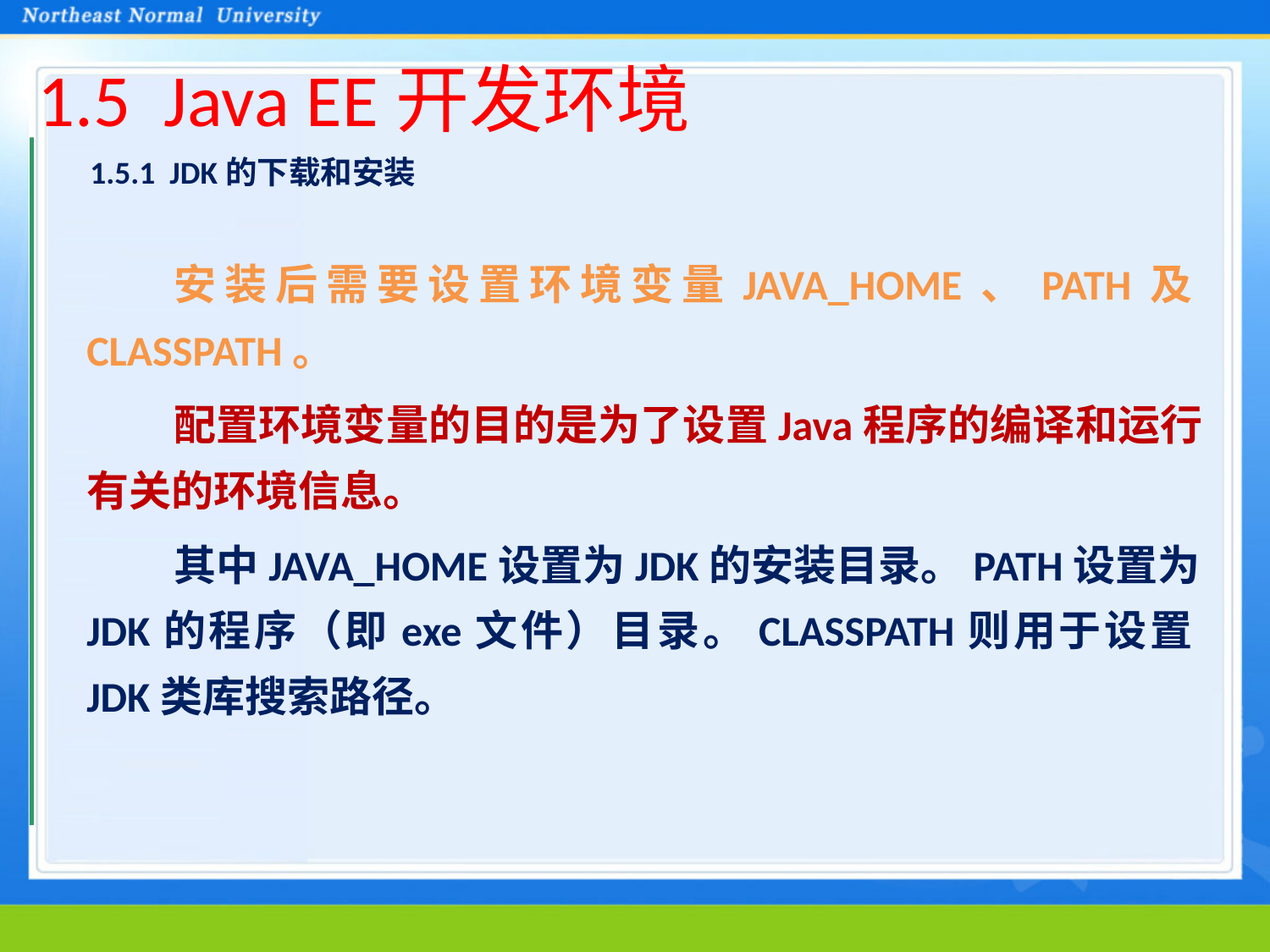

# 1.5  Java EE开发环境
1.5.1  JDK的下载和安装
安装后需要设置环境变量JAVA_HOME、PATH及CLASSPATH。
配置环境变量的目的是为了设置Java程序的编译和运行有关的环境信息。
其中JAVA_HOME设置为JDK的安装目录。PATH设置为JDK的程序（即exe文件）目录。CLASSPATH则用于设置JDK类库搜索路径。